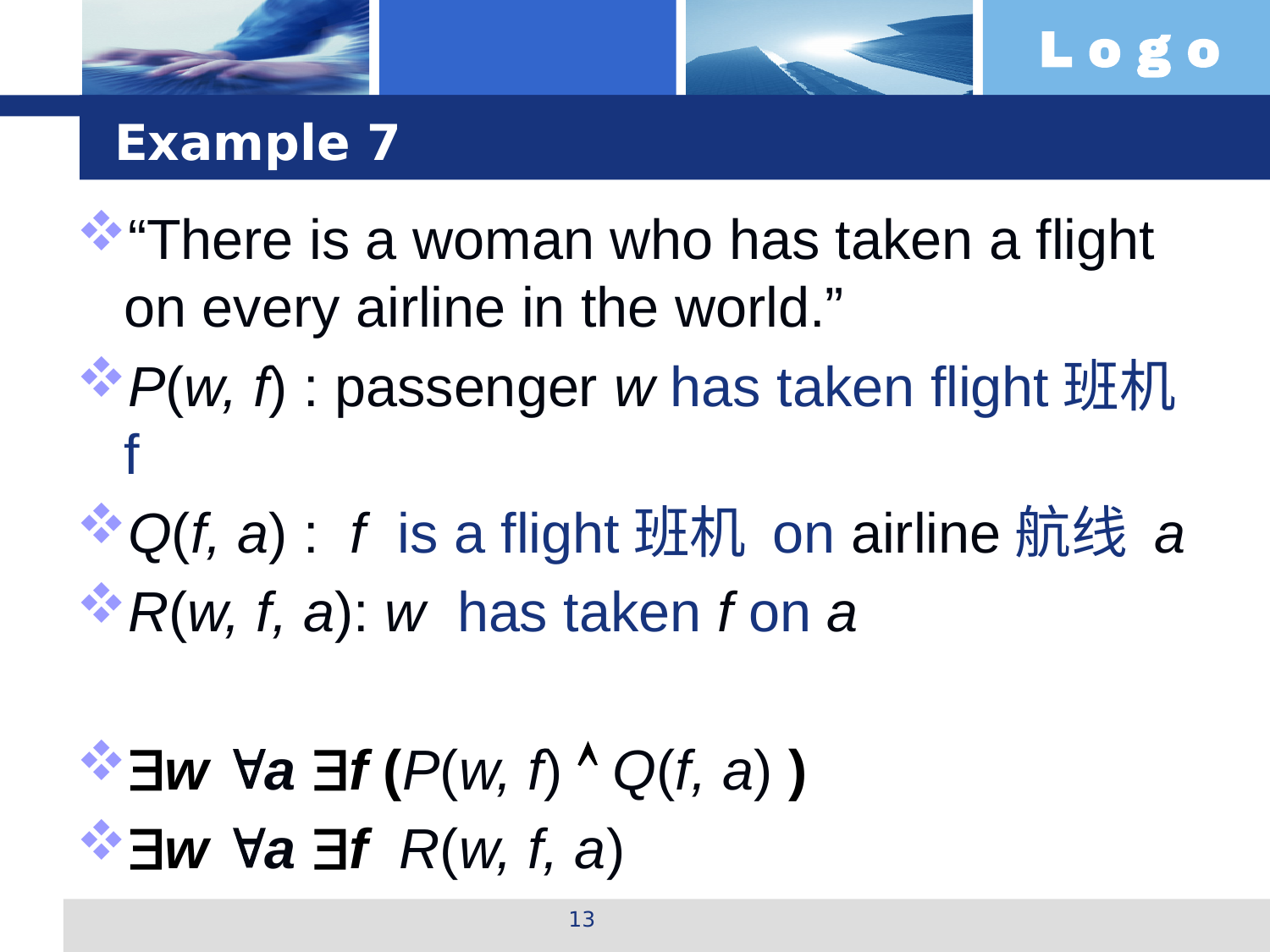

# Example 7
“There is a woman who has taken a flight on every airline in the world.”
P(w, f) : passenger w has taken flight班机f
Q(f, a) :  f  is a flight班机 on airline航线 a
R(w, f, a): w  has taken f on a

∃w ∀a ∃f (P(w, f) ∧ Q(f, a) )
∃w ∀a ∃f  R(w, f, a)
13